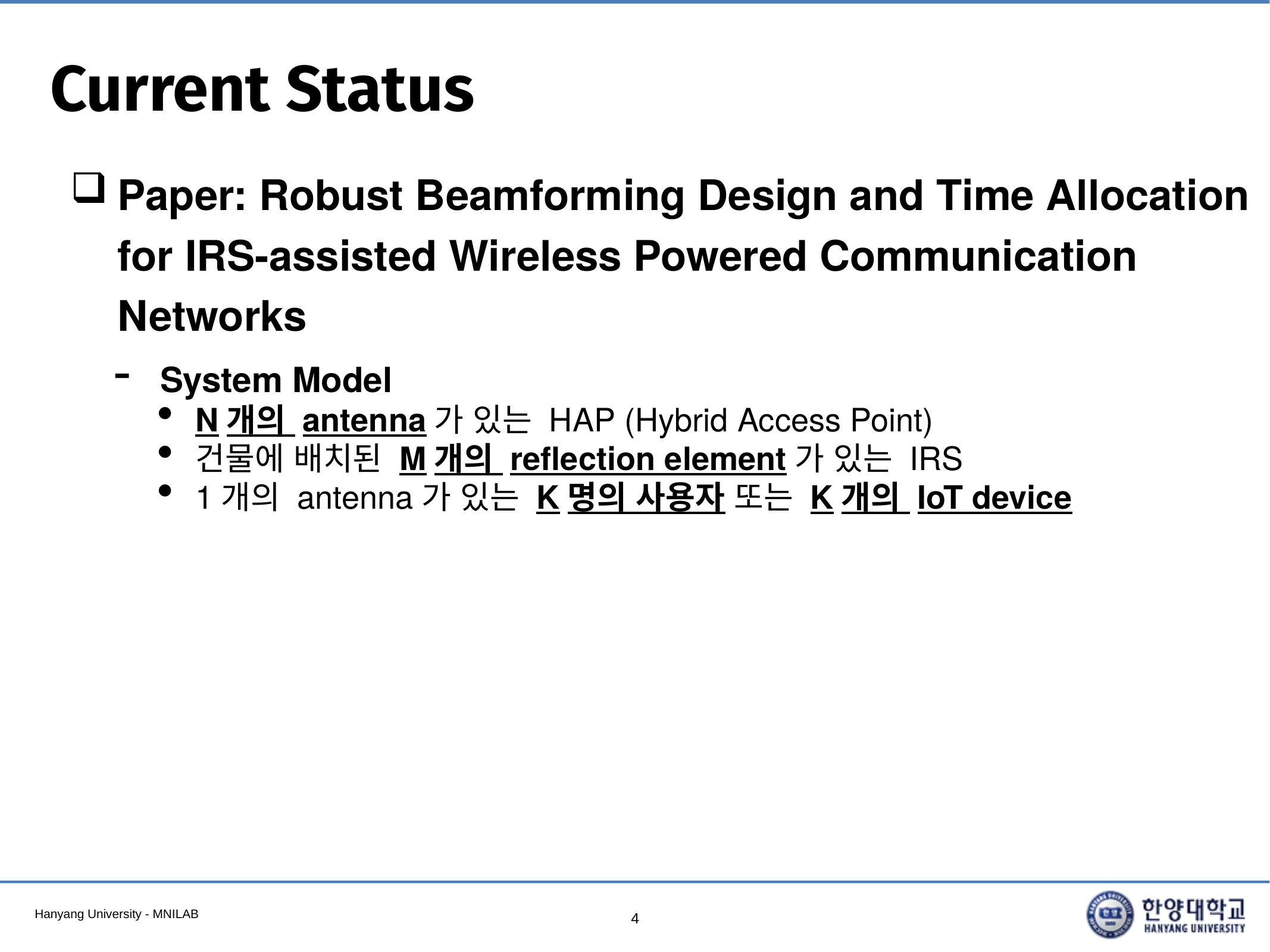

# Current Status
Paper: Robust Beamforming Design and Time Allocation for IRS-assisted Wireless Powered Communication Networks
System Model
N개의 antenna가 있는 HAP (Hybrid Access Point)
건물에 배치된 M개의 reflection element가 있는 IRS
1개의 antenna가 있는 K명의 사용자 또는 K개의 IoT device
4